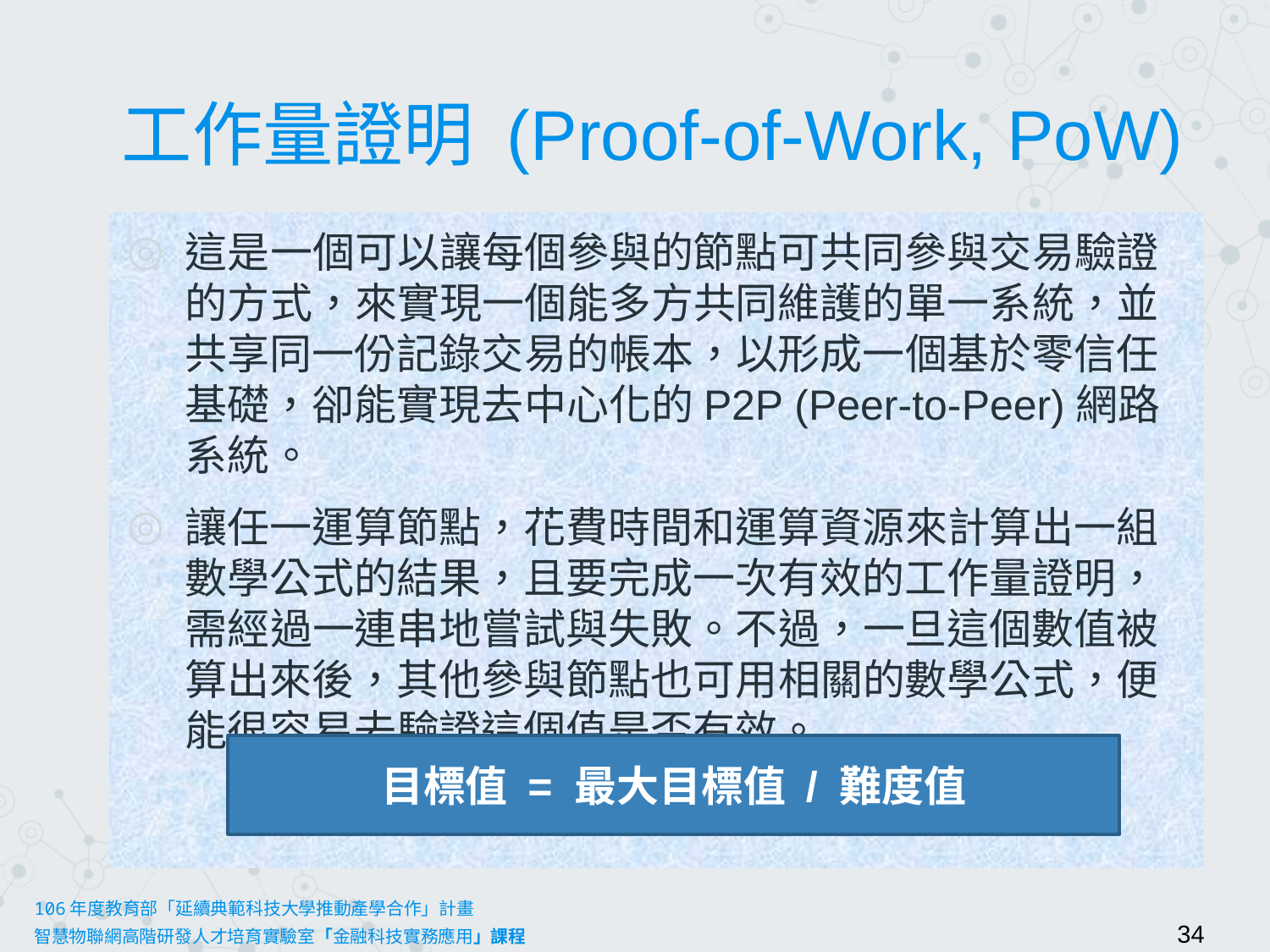

# 工作量證明 (Proof-of-Work, PoW)
這是一個可以讓每個參與的節點可共同參與交易驗證的方式，來實現一個能多方共同維護的單一系統，並共享同一份記錄交易的帳本，以形成一個基於零信任基礎，卻能實現去中心化的P2P (Peer-to-Peer)網路系統。
讓任一運算節點，花費時間和運算資源來計算出一組數學公式的結果，且要完成一次有效的工作量證明，需經過一連串地嘗試與失敗。不過，一旦這個數值被算出來後，其他參與節點也可用相關的數學公式，便能很容易去驗證這個值是否有效。

目標值 = 最大目標值 / 難度值
106年度教育部「延續典範科技大學推動產學合作」計畫
智慧物聯網高階研發人才培育實驗室「金融科技實務應用」課程						34